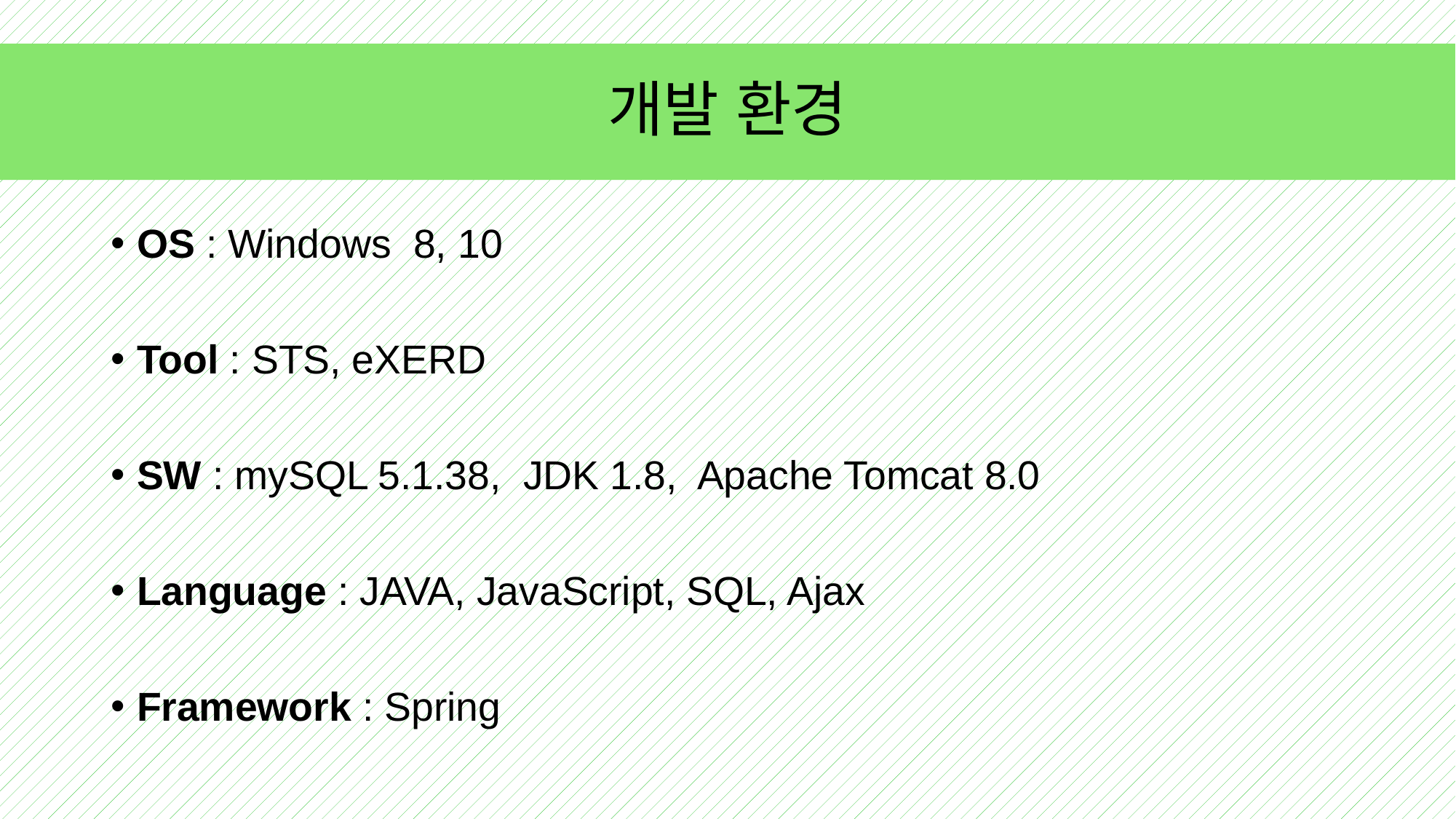

# 개발 환경
OS : Windows  8, 10

Tool : STS, eXERD

SW : mySQL 5.1.38,  JDK 1.8,  Apache Tomcat 8.0

Language : JAVA, JavaScript, SQL, Ajax

Framework : Spring